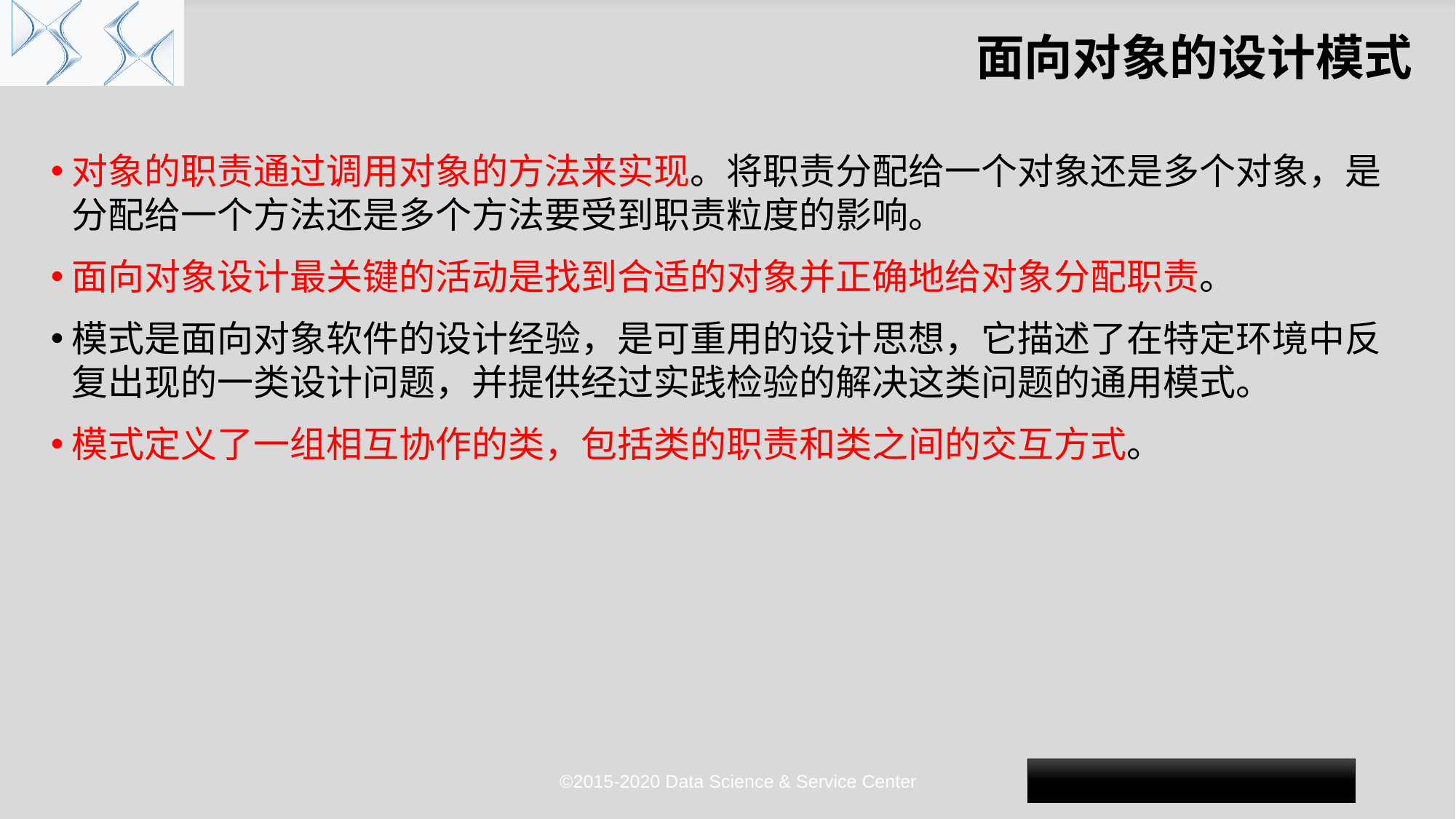

# 面向对象的设计模式
对象的职责通过调用对象的方法来实现。将职责分配给一个对象还是多个对象，是分配给一个方法还是多个方法要受到职责粒度的影响。
面向对象设计最关键的活动是找到合适的对象并正确地给对象分配职责。
模式是面向对象软件的设计经验，是可重用的设计思想，它描述了在特定环境中反复出现的一类设计问题，并提供经过实践检验的解决这类问题的通用模式。
模式定义了一组相互协作的类，包括类的职责和类之间的交互方式。

©2015-2020 Data Science & Service Center
16